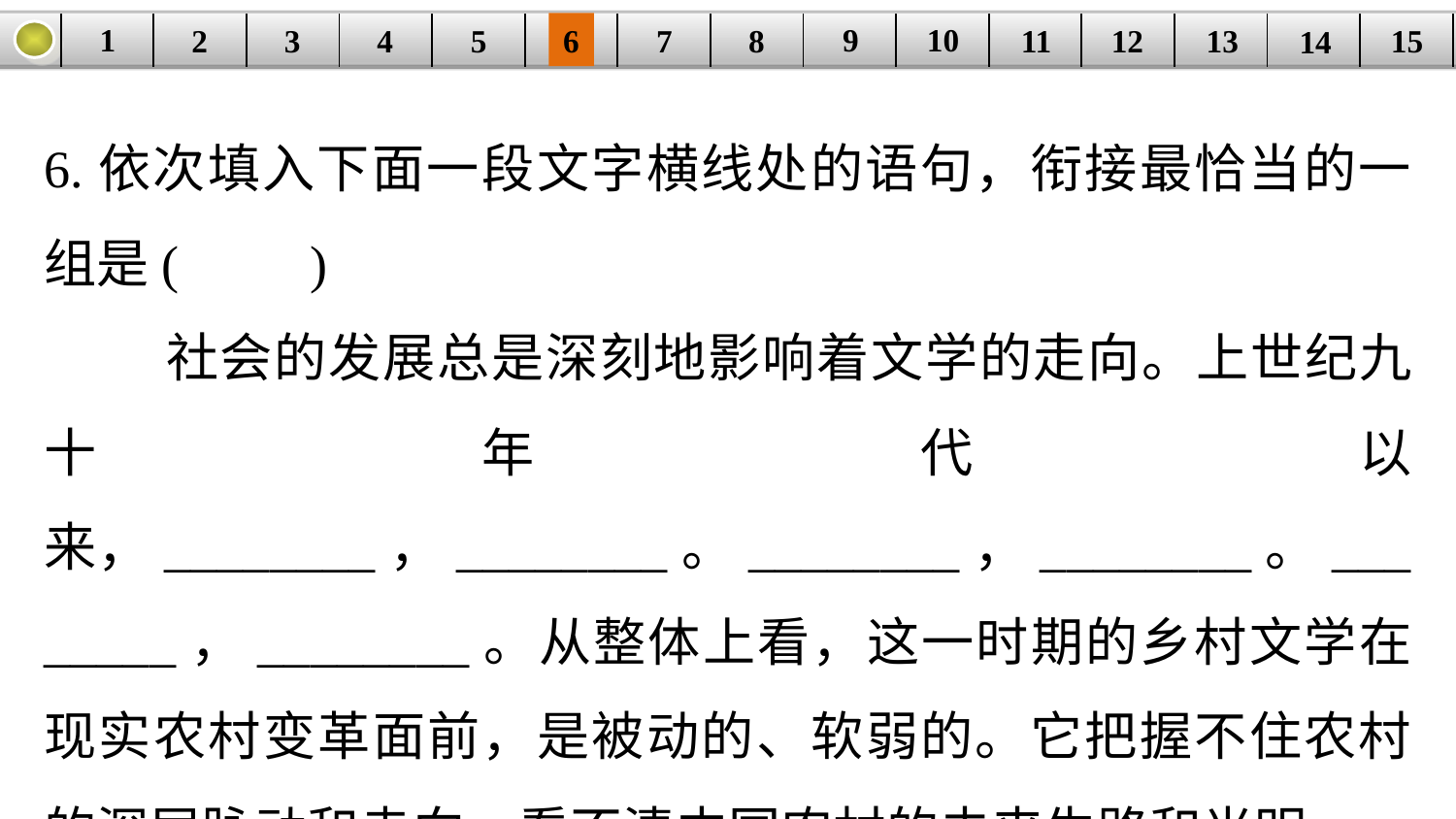

9
10
1
3
4
5
6
8
11
2
12
15
|  |  |  |  |  |  |  |  |  |  |  |  |  |  |  |
| --- | --- | --- | --- | --- | --- | --- | --- | --- | --- | --- | --- | --- | --- | --- |
7
13
14

6.依次填入下面一段文字横线处的语句，衔接最恰当的一组是(　　)
        社会的发展总是深刻地影响着文学的走向。上世纪九十年代以来，________，________。________，________。________，________。从整体上看，这一时期的乡村文学在现实农村变革面前，是被动的、软弱的。它把握不住农村的深层脉动和走向，看不清中国农村的未来生路和光明。